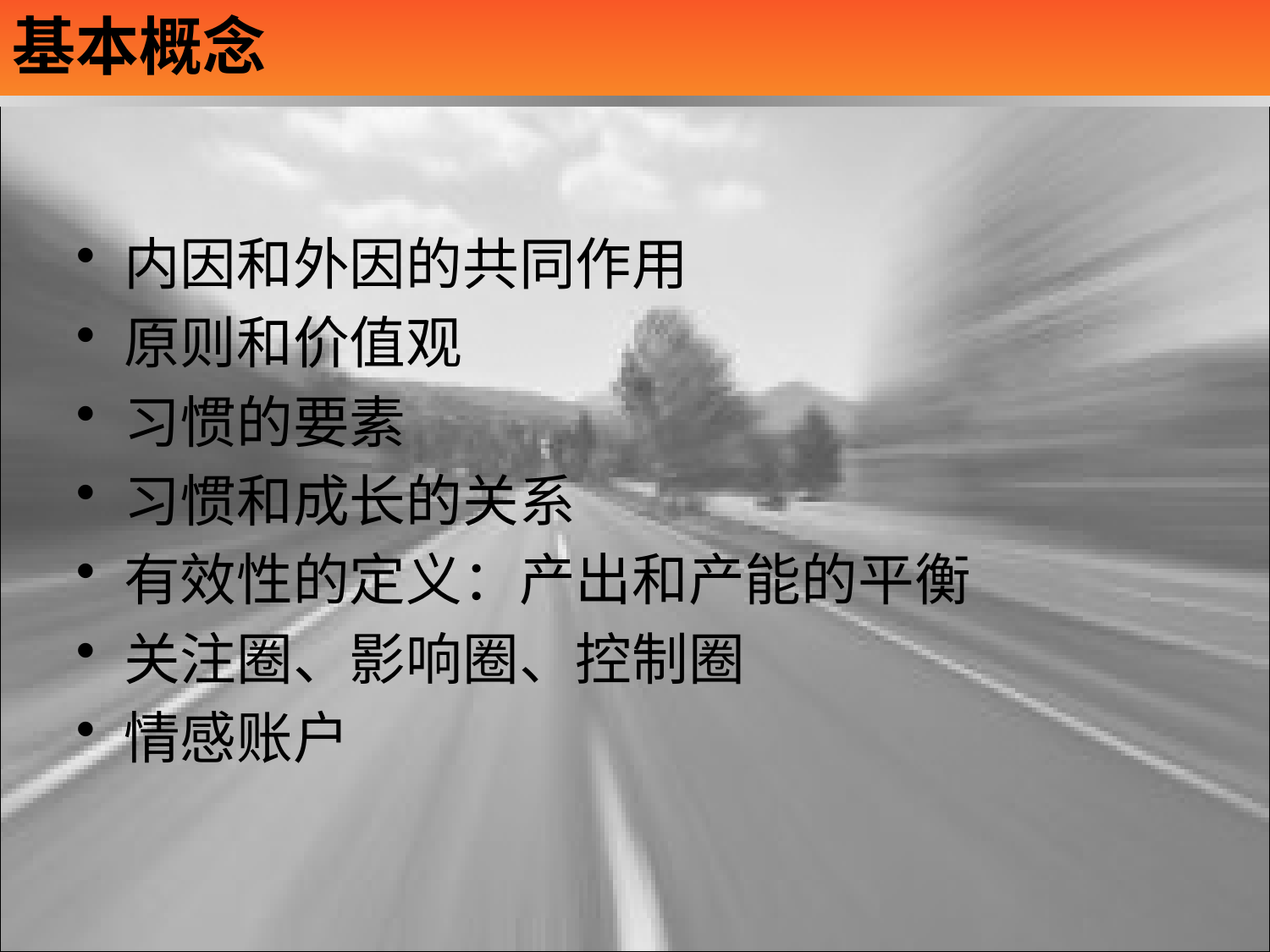

# 基本概念
内因和外因的共同作用
原则和价值观
习惯的要素
习惯和成长的关系
有效性的定义：产出和产能的平衡
关注圈、影响圈、控制圈
情感账户